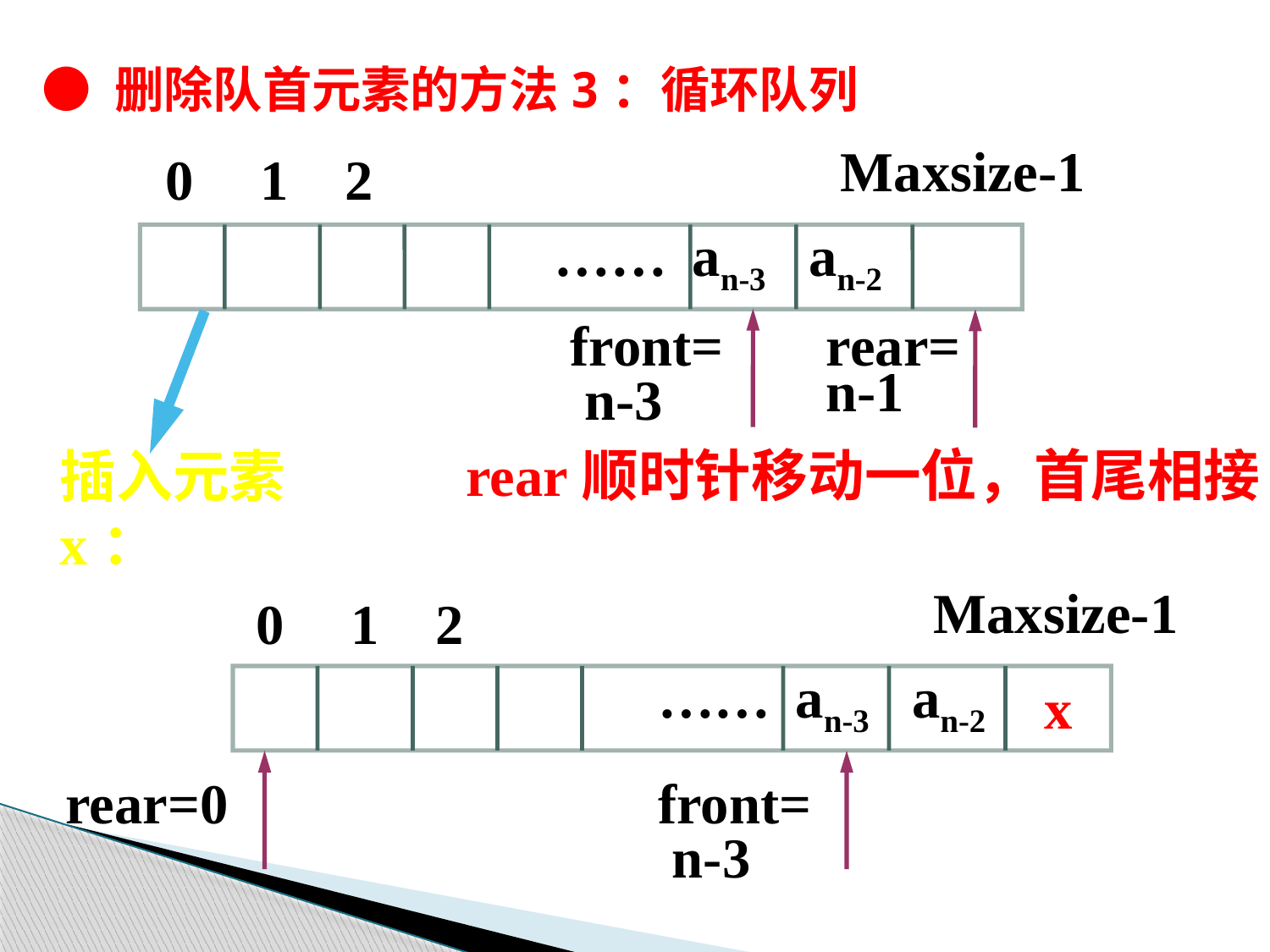

● 删除队首元素的方法3：循环队列
Maxsize-1
……
an-3
an-2

front=
 n-3
rear=
n-1

0
1
2

rear顺时针移动一位，首尾相接
插入元素 x：
Maxsize-1
0
1
2

……
an-3
an-2

x

rear=0
front=
 n-3